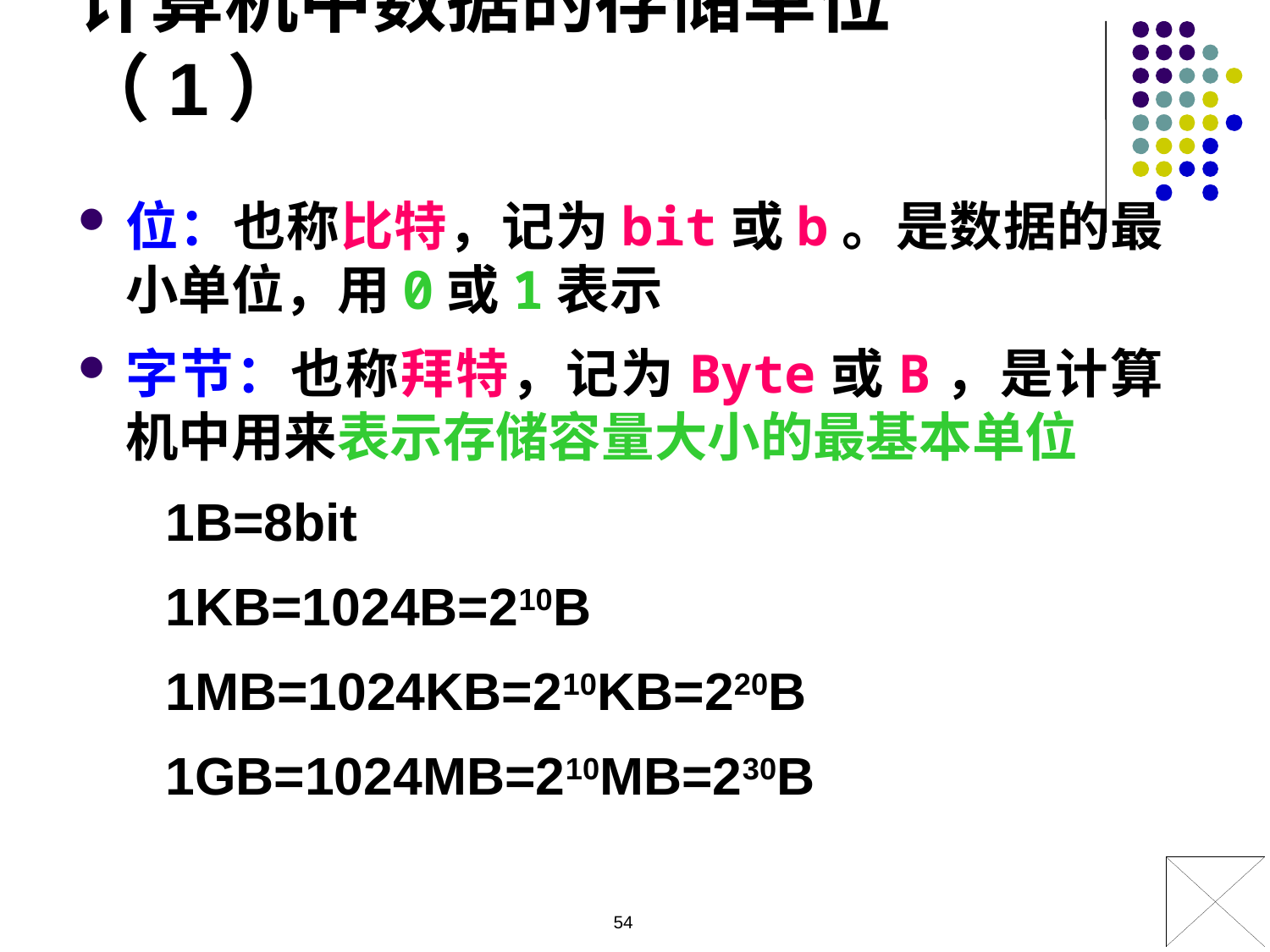

计算机中数据的存储单位（1）
位：也称比特，记为bit或b。是数据的最小单位，用0或1表示
字节：也称拜特，记为Byte或B，是计算机中用来表示存储容量大小的最基本单位
      1B=8bit
      1KB=1024B=210B
      1MB=1024KB=210KB=220B
      1GB=1024MB=210MB=230B
54